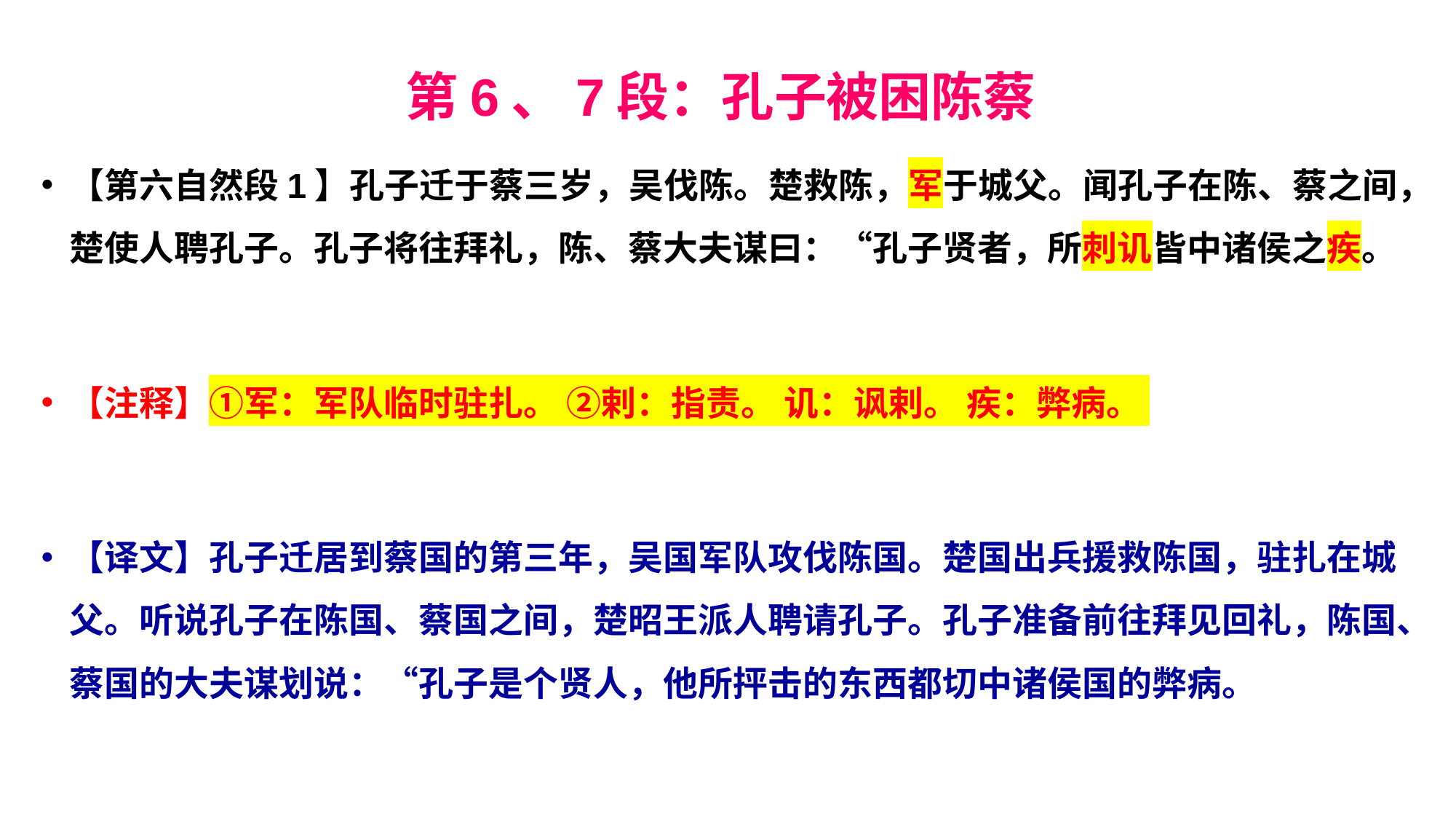

第6、7段：孔子被困陈蔡
【第六自然段1】孔子迁于蔡三岁，吴伐陈。楚救陈，军于城父。闻孔子在陈、蔡之间，楚使人聘孔子。孔子将往拜礼，陈、蔡大夫谋曰：“孔子贤者，所刺讥皆中诸侯之疾。

【注释】①军：军队临时驻扎。 ②剌：指责。 讥：讽剌。 疾：弊病。

【译文】孔子迁居到蔡国的第三年，吴国军队攻伐陈国。楚国出兵援救陈国，驻扎在城父。听说孔子在陈国、蔡国之间，楚昭王派人聘请孔子。孔子准备前往拜见回礼，陈国、蔡国的大夫谋划说：“孔子是个贤人，他所抨击的东西都切中诸侯国的弊病。